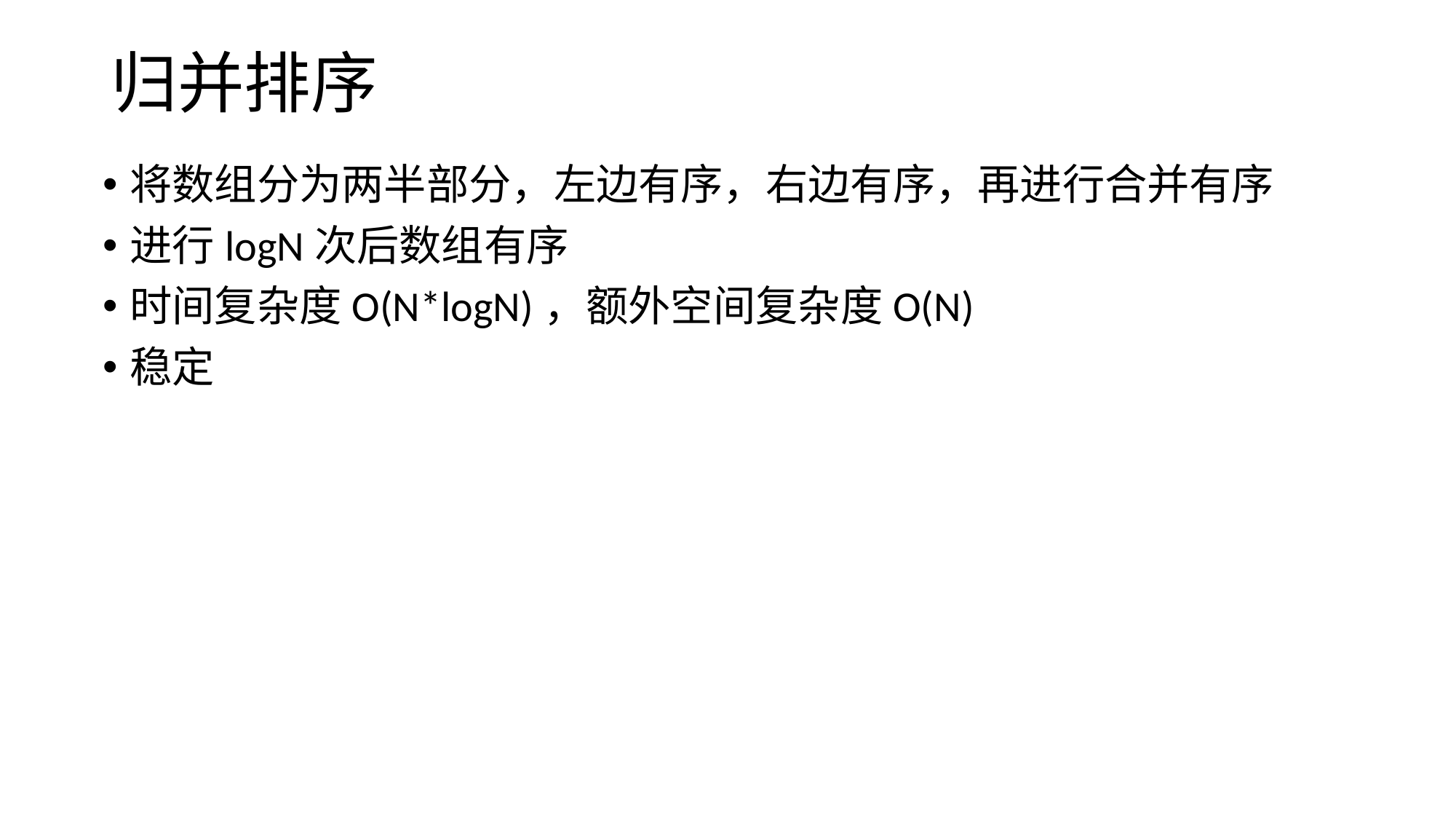

# 归并排序
将数组分为两半部分，左边有序，右边有序，再进行合并有序
进行logN次后数组有序
时间复杂度O(N*logN)，额外空间复杂度O(N)
稳定